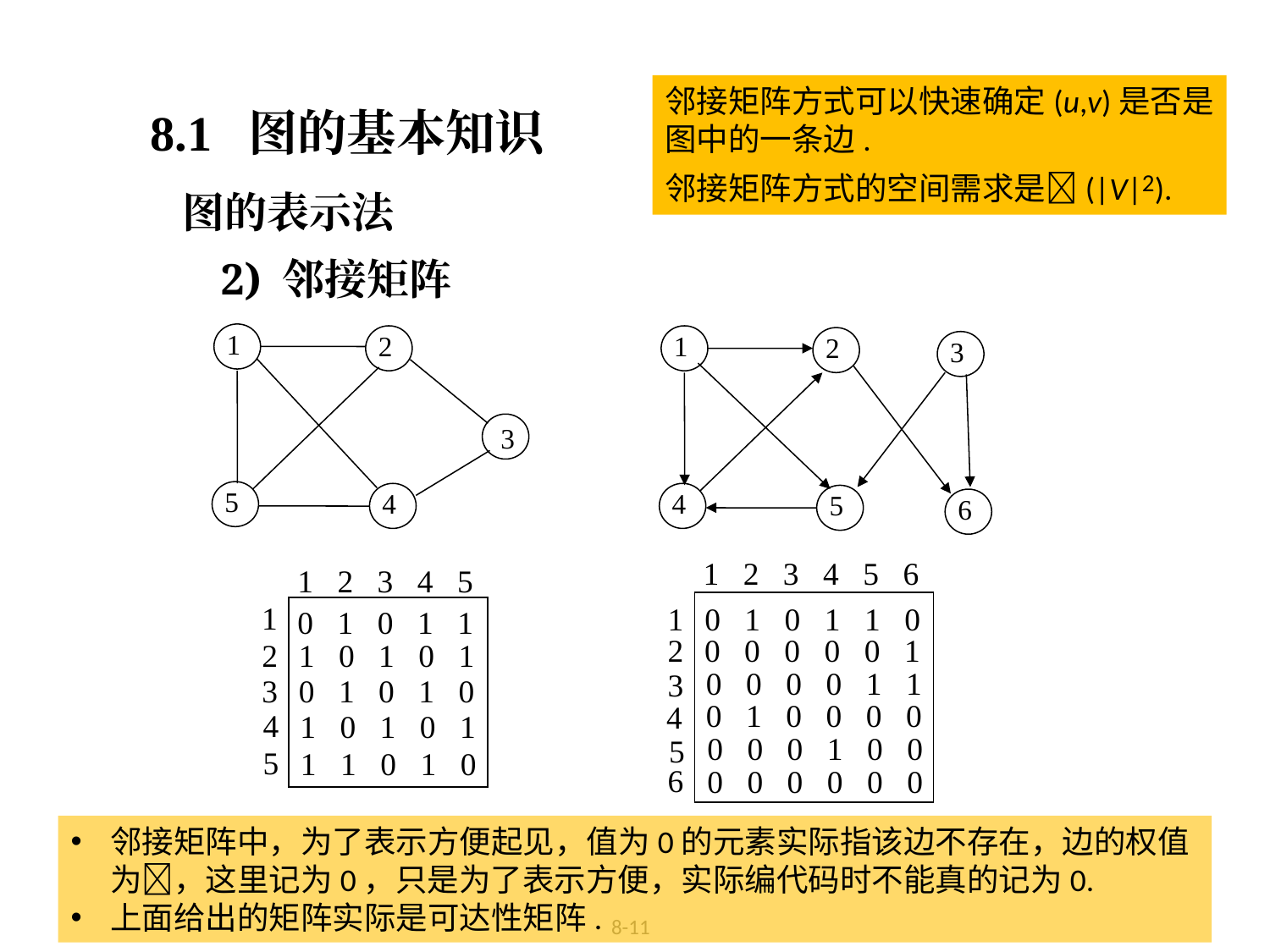

邻接矩阵方式可以快速确定(u,v)是否是
图中的一条边.
邻接矩阵方式的空间需求是Θ(|V|2).
8.1  图的基本知识

 图的表示法
2) 邻接矩阵
1

2

1

2

3

3

5

4

4

5

6

1   2   3   4   5   6
0   1   0   1   1   0

1
2
0   0   0   0   0   1
0   0   0   0   1   1
3
0   1   0   0   0   0
4
0   0   0   1   0   0
5
6
0   0   0   0   0   0
1   2   3   4   5
1
0   1   0   1   1

2
1   0   1   0   1
3
0   1   0   1   0
4
1   0   1   0   1
5
1   1   0   1   0
邻接矩阵中，为了表示方便起见，值为0的元素实际指该边不存在，边的权值为∞，这里记为0，只是为了表示方便，实际编代码时不能真的记为0.
上面给出的矩阵实际是可达性矩阵.
8-11